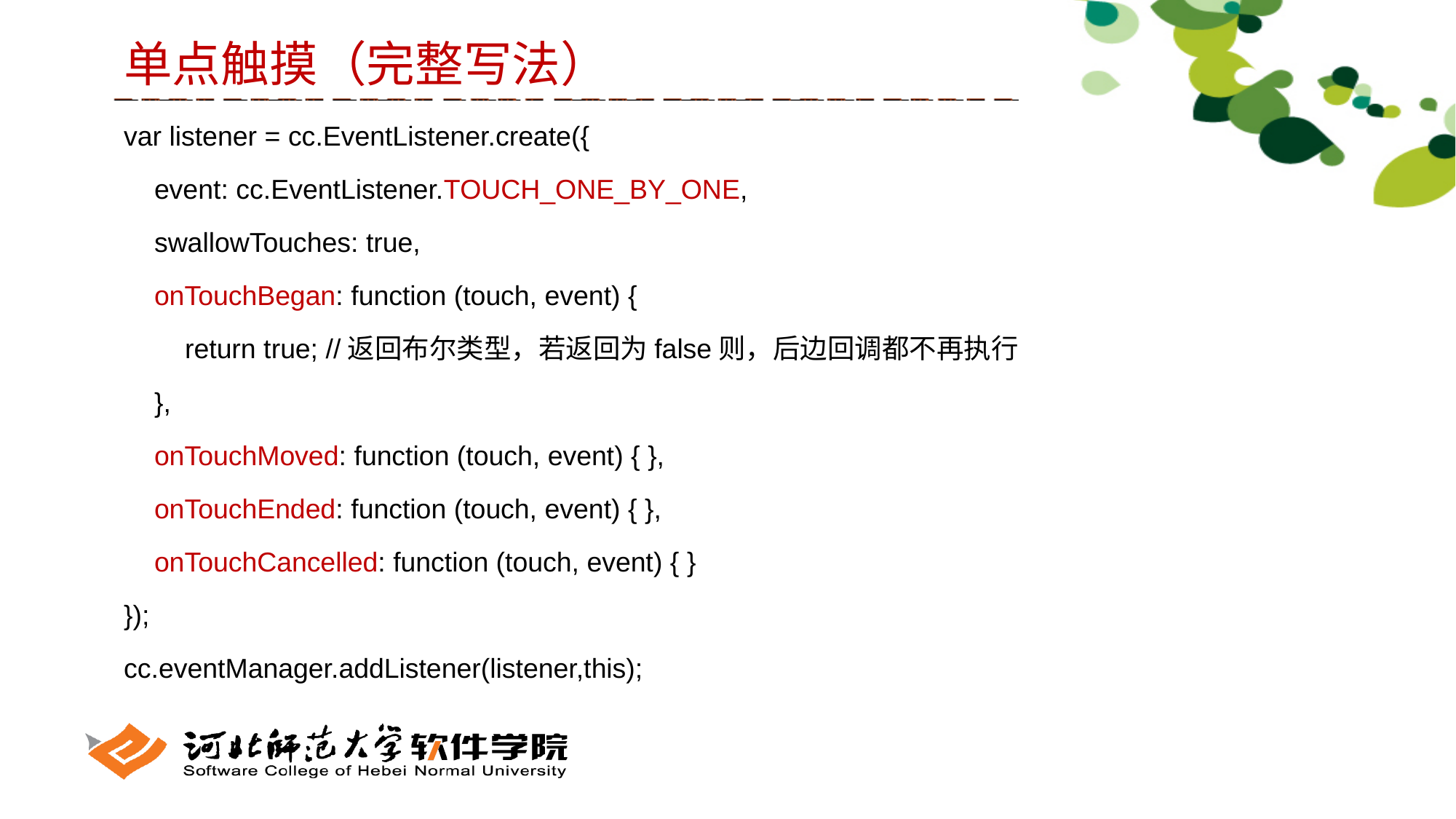

单点触摸（完整写法）
var listener = cc.EventListener.create({
    event: cc.EventListener.TOUCH_ONE_BY_ONE,
    swallowTouches: true,
    onTouchBegan: function (touch, event) {
        return true; //返回布尔类型，若返回为false则，后边回调都不再执行
    },
    onTouchMoved: function (touch, event) { },
    onTouchEnded: function (touch, event) { },
    onTouchCancelled: function (touch, event) { }
});
cc.eventManager.addListener(listener,this);